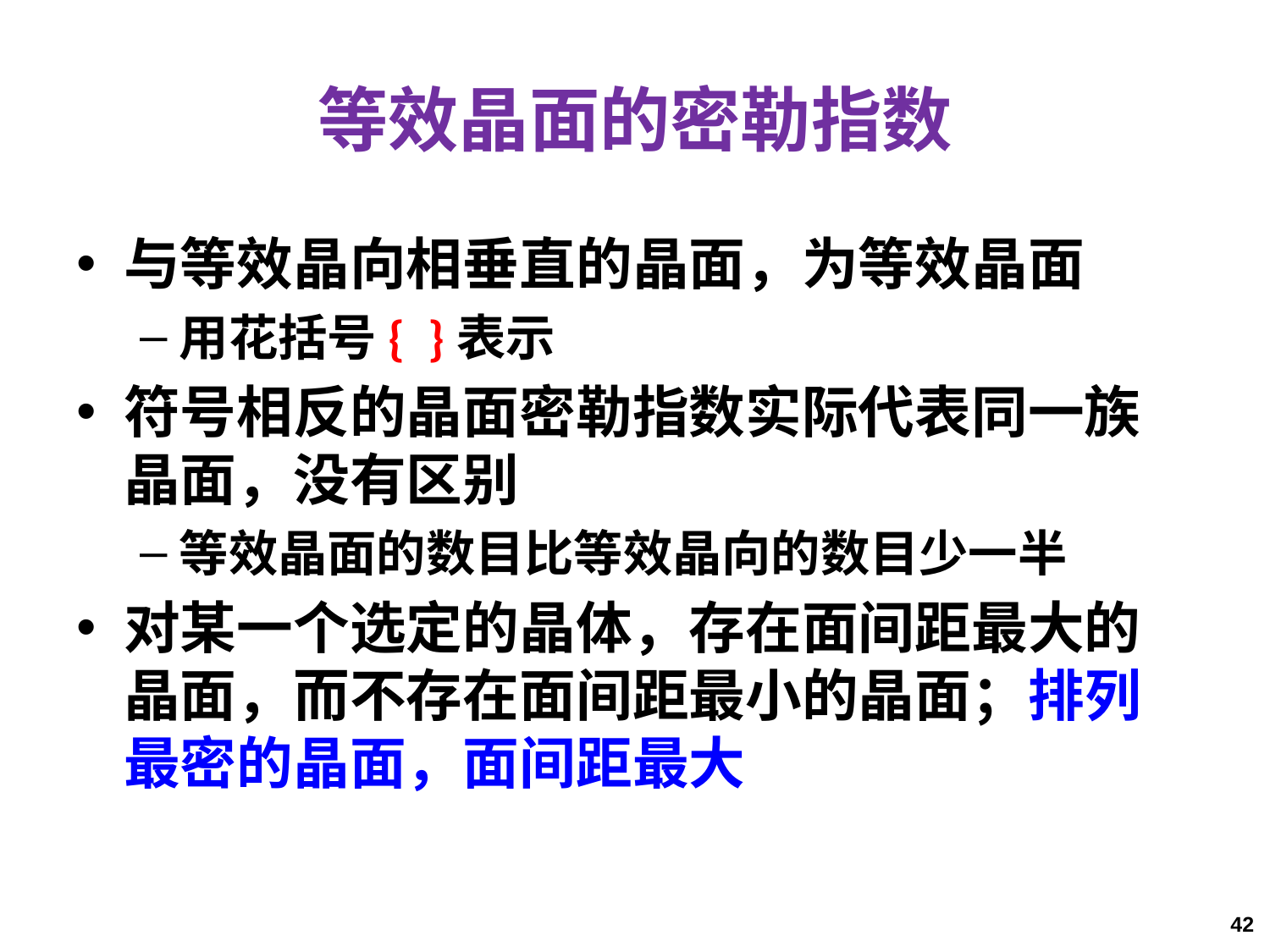

# 等效晶面的密勒指数
与等效晶向相垂直的晶面，为等效晶面
用花括号{  }表示
符号相反的晶面密勒指数实际代表同一族晶面，没有区别
等效晶面的数目比等效晶向的数目少一半
对某一个选定的晶体，存在面间距最大的晶面，而不存在面间距最小的晶面；排列最密的晶面，面间距最大
42